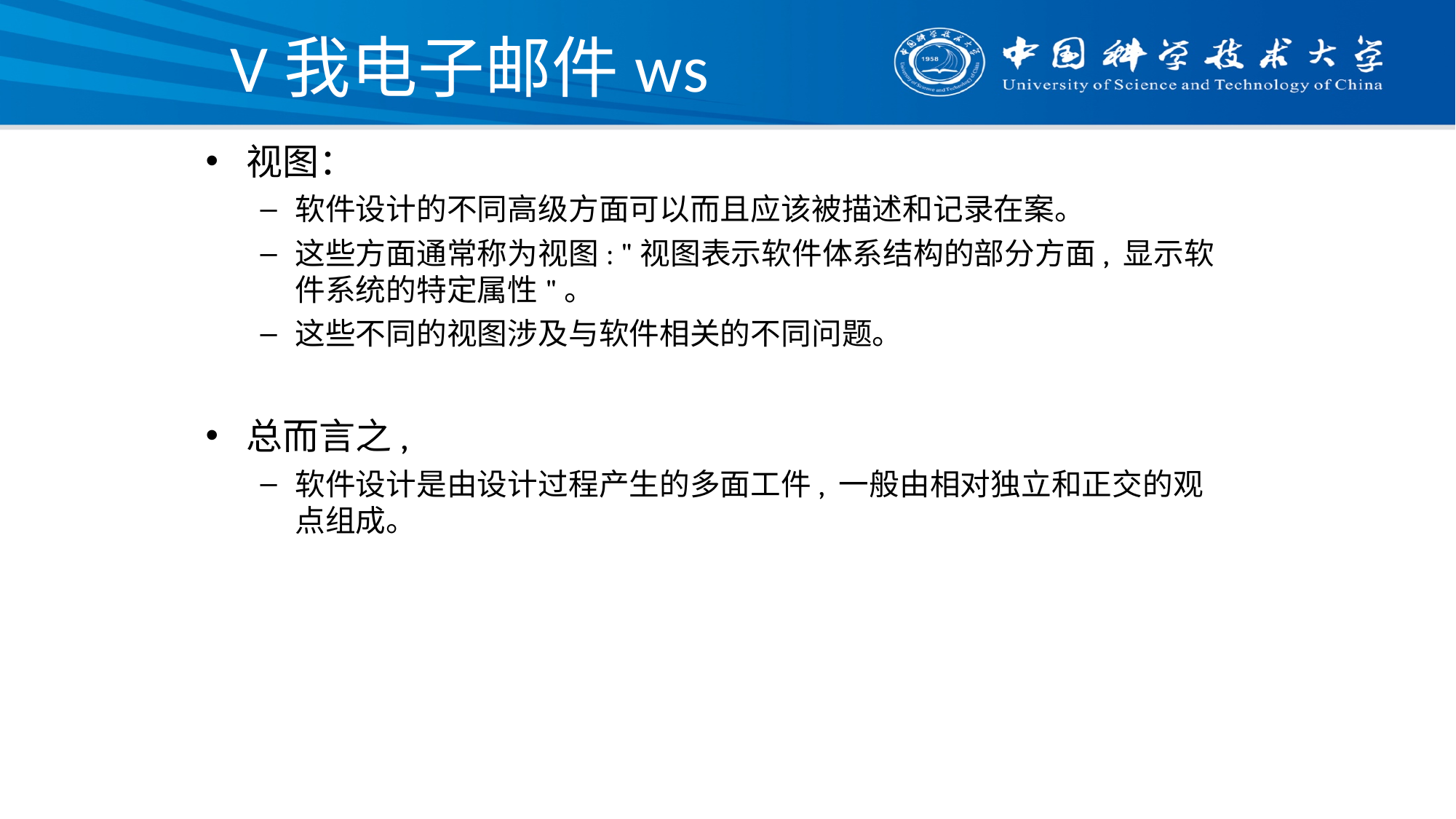

# V我电子邮件ws
视图：
软件设计的不同高级方面可以而且应该被描述和记录在案。
这些方面通常称为视图: "视图表示软件体系结构的部分方面, 显示软件系统的特定属性"。
这些不同的视图涉及与软件相关的不同问题。

总而言之,
软件设计是由设计过程产生的多面工件, 一般由相对独立和正交的观点组成。